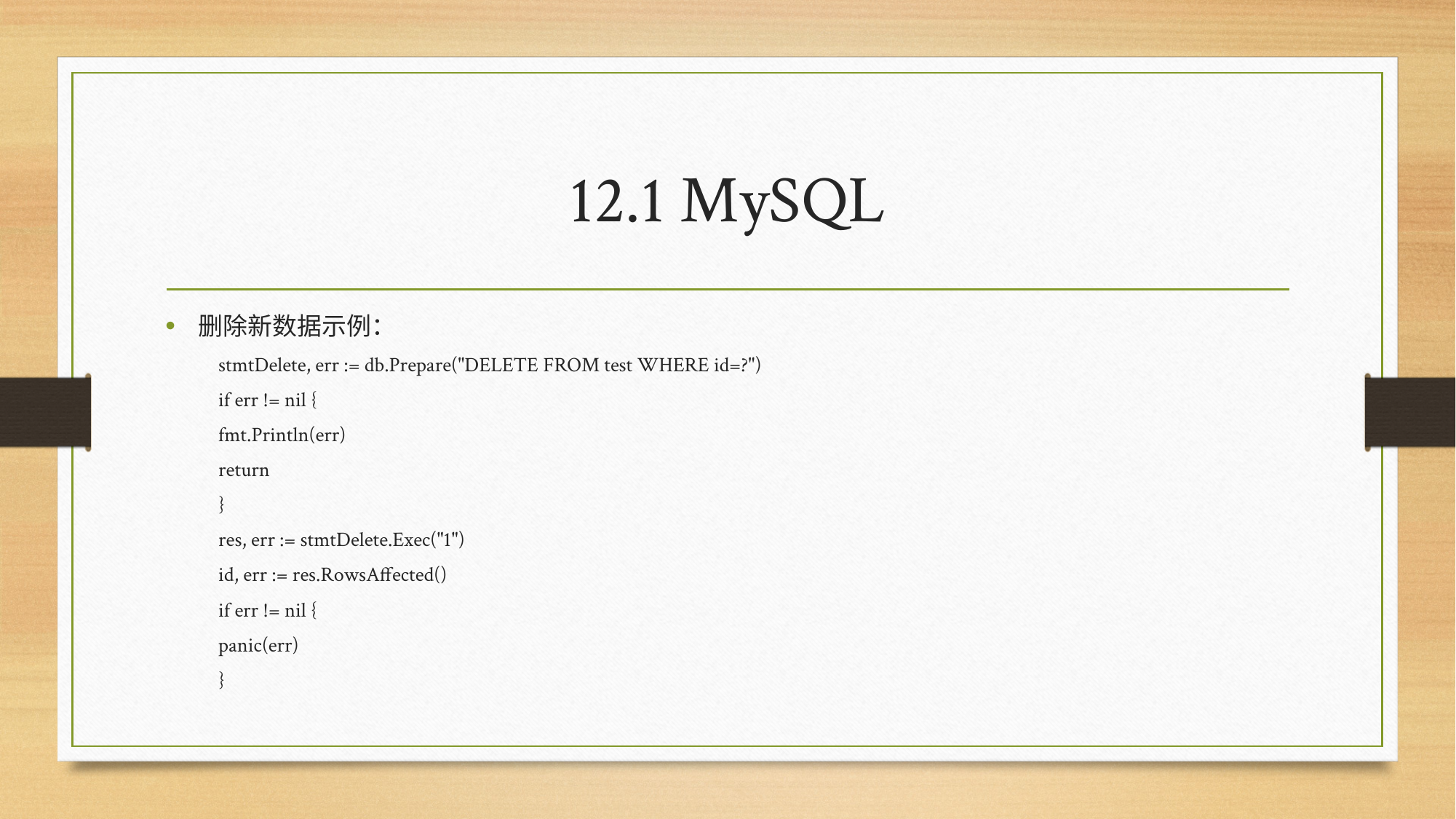

# 12.1 MySQL
删除新数据示例：
stmtDelete, err := db.Prepare("DELETE FROM test WHERE id=?")
if err != nil {
	fmt.Println(err)
	return
}
res, err := stmtDelete.Exec("1")
id, err := res.RowsAffected()
if err != nil {
	panic(err)
}